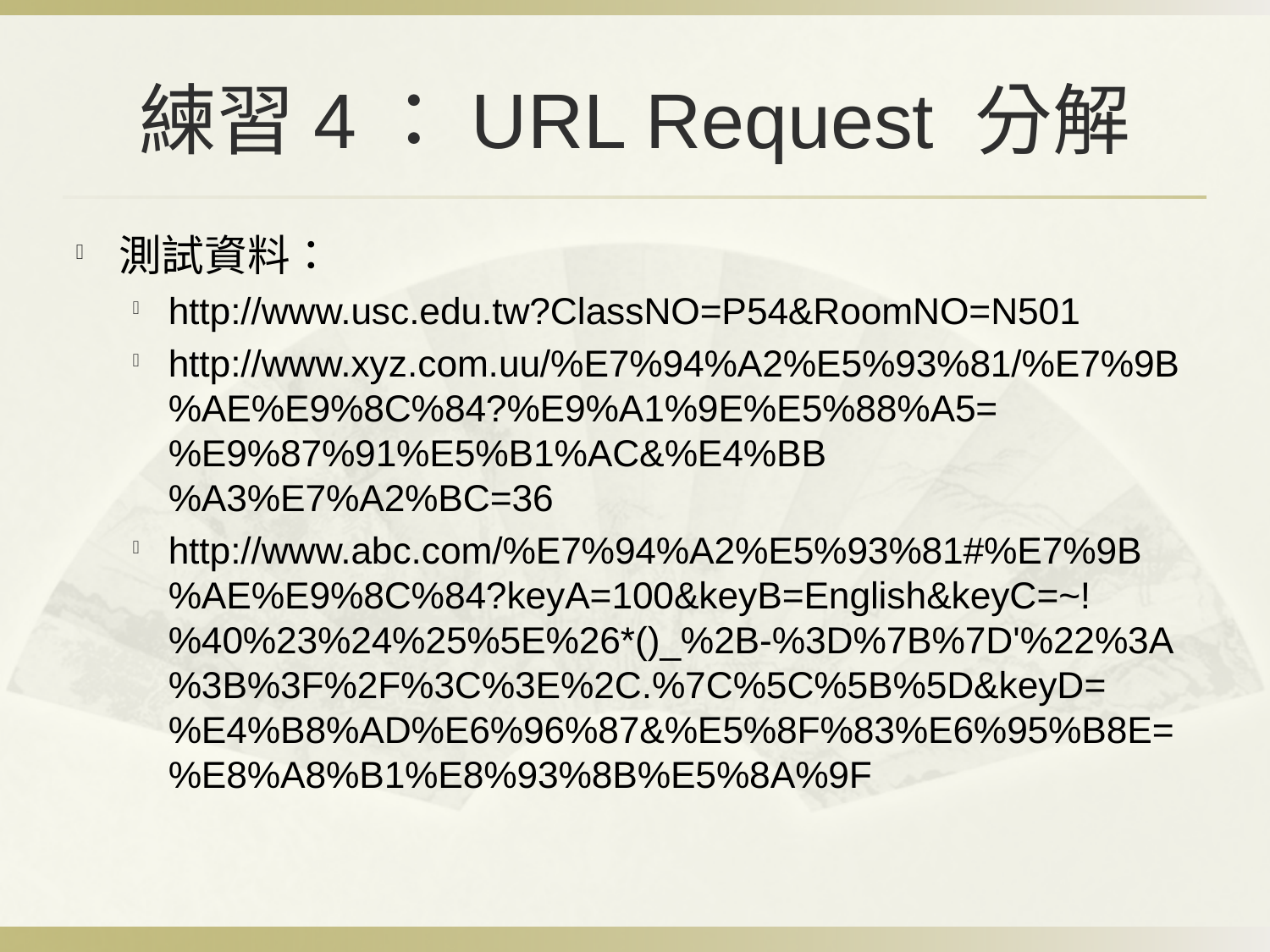

# 練習4：URL Request 分解
測試資料：
http://www.usc.edu.tw?ClassNO=P54&RoomNO=N501
http://www.xyz.com.uu/%E7%94%A2%E5%93%81/%E7%9B%AE%E9%8C%84?%E9%A1%9E%E5%88%A5=%E9%87%91%E5%B1%AC&%E4%BB%A3%E7%A2%BC=36
http://www.abc.com/%E7%94%A2%E5%93%81#%E7%9B%AE%E9%8C%84?keyA=100&keyB=English&keyC=~!%40%23%24%25%5E%26*()_%2B-%3D%7B%7D'%22%3A%3B%3F%2F%3C%3E%2C.%7C%5C%5B%5D&keyD=%E4%B8%AD%E6%96%87&%E5%8F%83%E6%95%B8E=%E8%A8%B1%E8%93%8B%E5%8A%9F